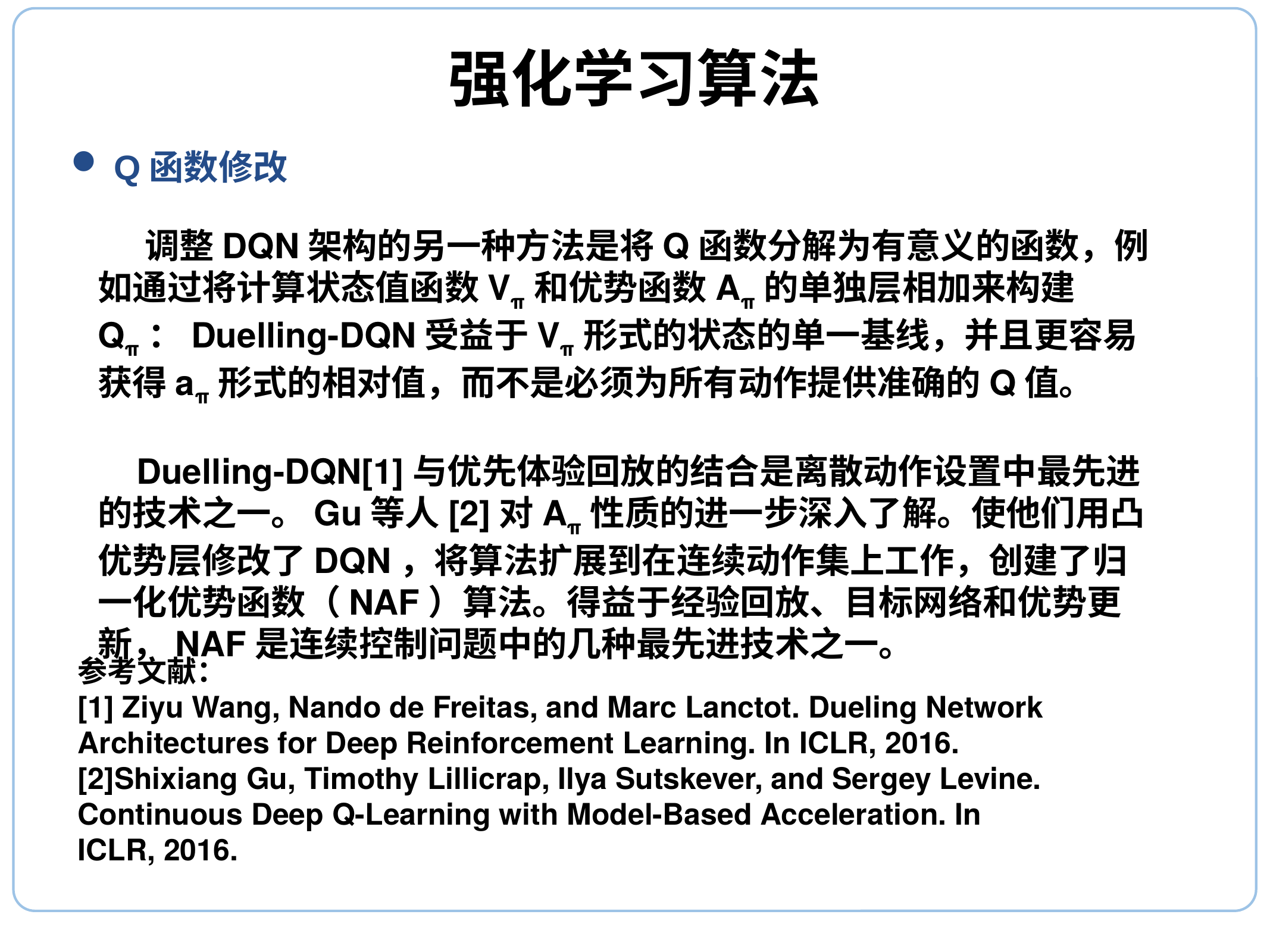

# 强化学习算法
Q函数修改
    调整DQN架构的另一种方法是将Q函数分解为有意义的函数，例如通过将计算状态值函数Vπ和优势函数Aπ的单独层相加来构建Qπ：Duelling-DQN受益于Vπ形式的状态的单一基线，并且更容易获得aπ形式的相对值，而不是必须为所有动作提供准确的Q值。

    Duelling-DQN[1]与优先体验回放的结合是离散动作设置中最先进的技术之一。Gu等人[2]对Aπ性质的进一步深入了解。使他们用凸优势层修改了DQN，将算法扩展到在连续动作集上工作，创建了归一化优势函数（NAF）算法。得益于经验回放、目标网络和优势更新，NAF是连续控制问题中的几种最先进技术之一。
参考文献：
[1] Ziyu Wang, Nando de Freitas, and Marc Lanctot. Dueling Network
Architectures for Deep Reinforcement Learning. In ICLR, 2016.
[2]Shixiang Gu, Timothy Lillicrap, Ilya Sutskever, and Sergey Levine.
Continuous Deep Q-Learning with Model-Based Acceleration. In
ICLR, 2016.
15